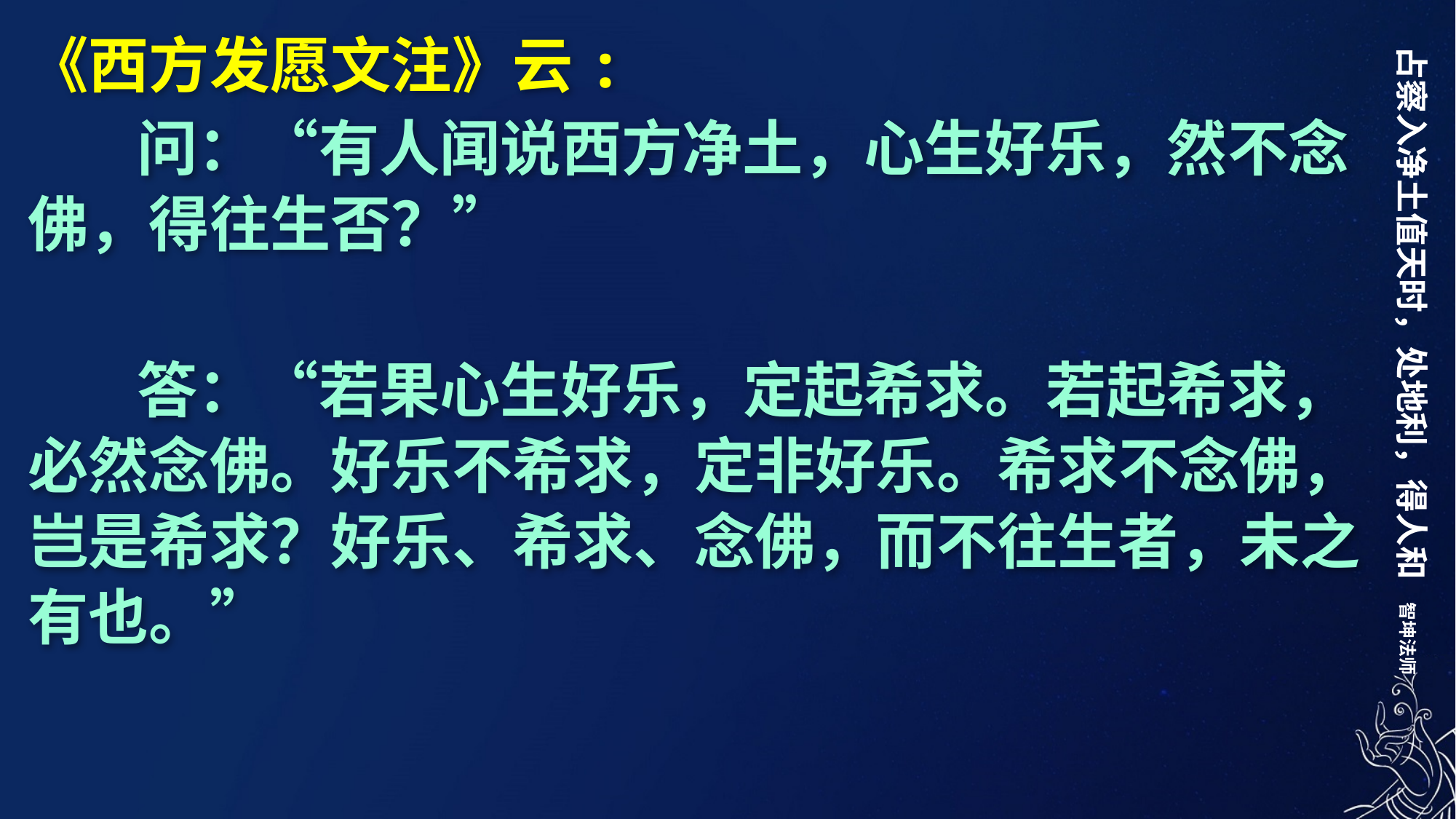

《西方发愿文注》云:
	问：“有人闻说西方净土，心生好乐，然不念佛，得往生否？”

	答：“若果心生好乐，定起希求。若起希求，必然念佛。好乐不希求，定非好乐。希求不念佛，岂是希求？好乐、希求、念佛，而不往生者，未之有也。”